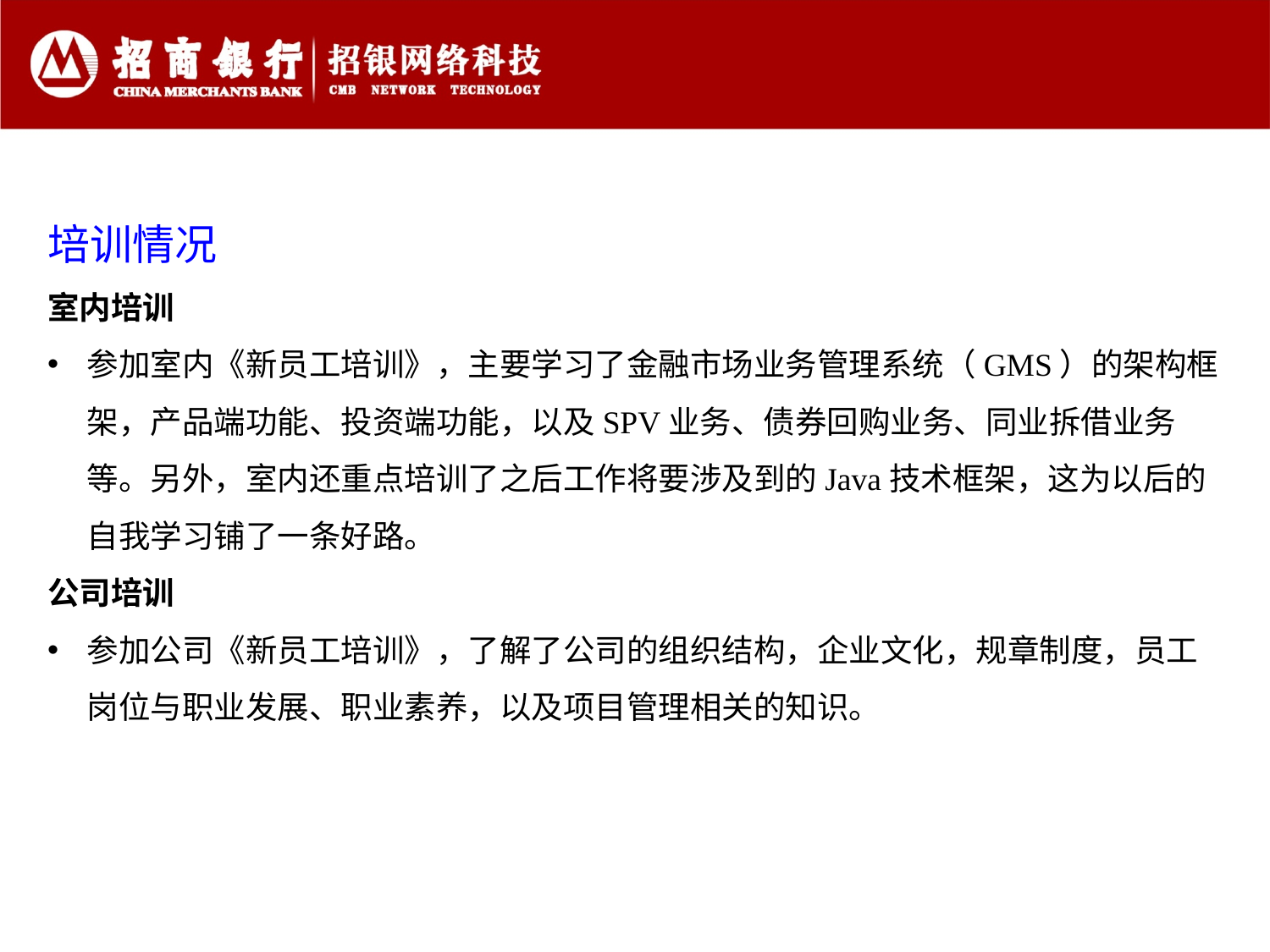

培训情况
室内培训
参加室内《新员工培训》，主要学习了金融市场业务管理系统（GMS）的架构框架，产品端功能、投资端功能，以及SPV业务、债券回购业务、同业拆借业务等。另外，室内还重点培训了之后工作将要涉及到的Java技术框架，这为以后的自我学习铺了一条好路。
公司培训
参加公司《新员工培训》，了解了公司的组织结构，企业文化，规章制度，员工岗位与职业发展、职业素养，以及项目管理相关的知识。